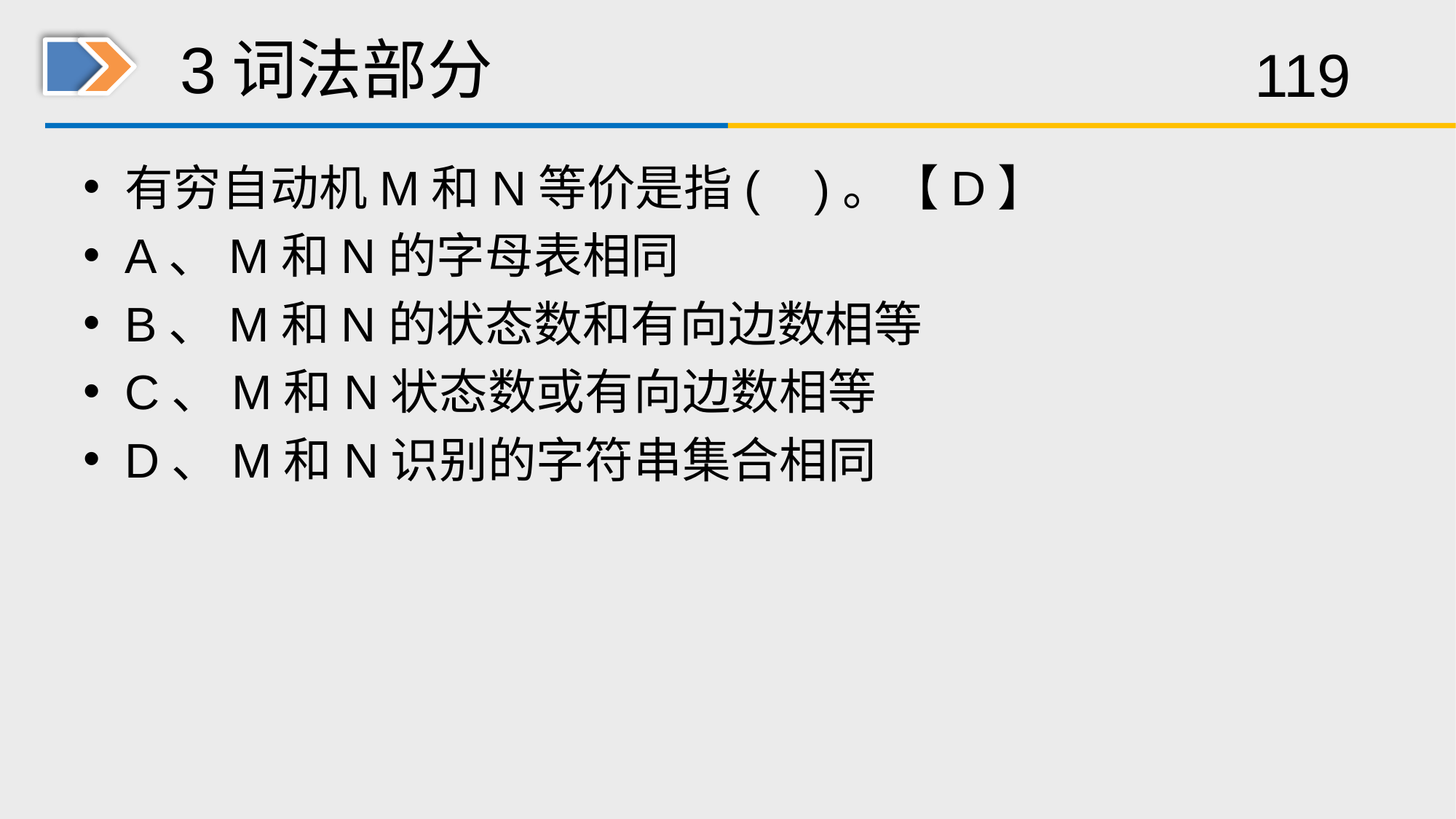

# 3词法部分
119
有穷自动机M和N等价是指(    )。【D】
A、M和N的字母表相同
B、M和N的状态数和有向边数相等
C、M和N状态数或有向边数相等
D、M和N识别的字符串集合相同